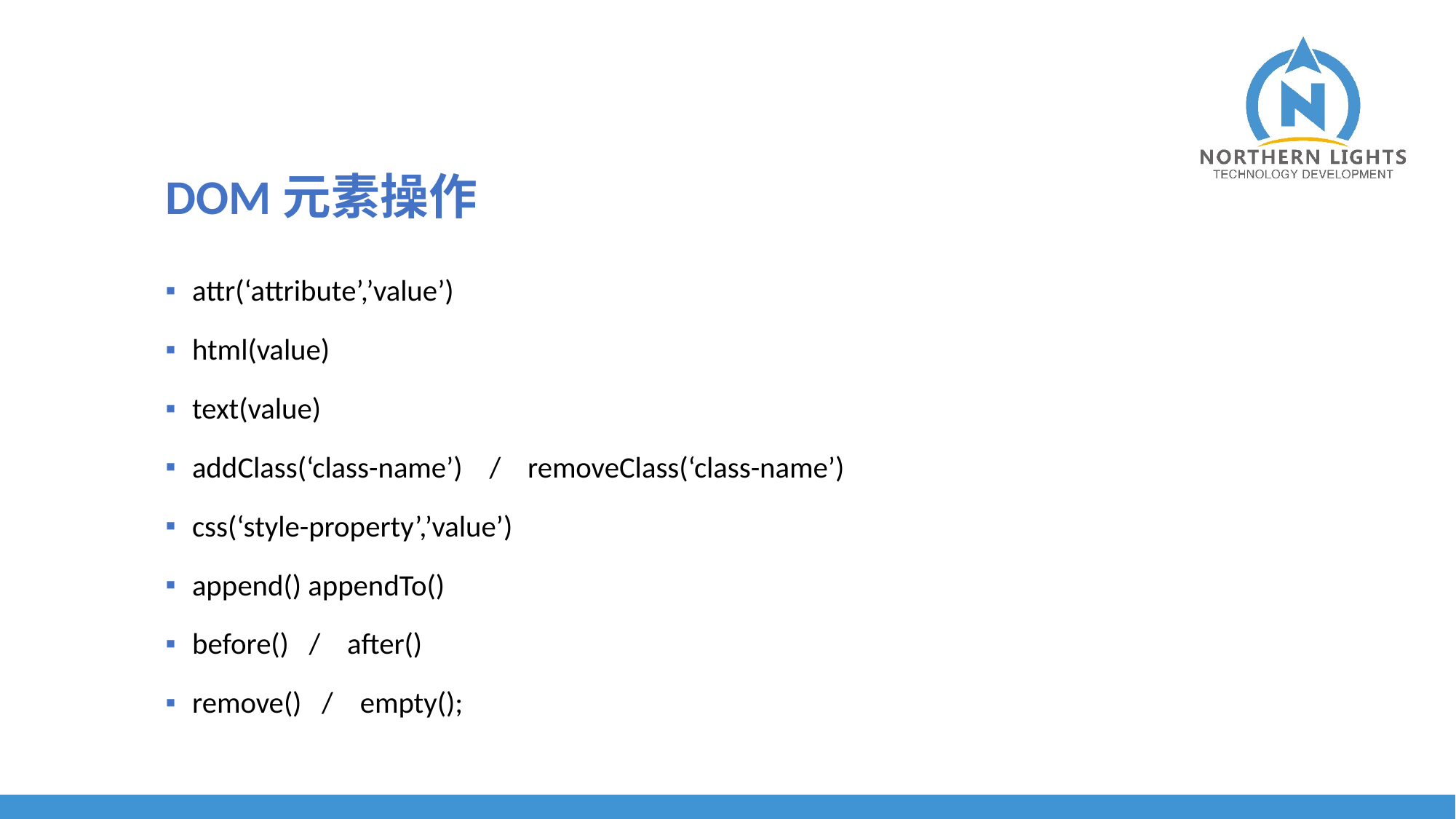

DOM元素操作
attr(‘attribute’,’value’)
html(value)
text(value)
addClass(‘class-name’)    /    removeClass(‘class-name’)
css(‘style-property’,’value’)
append() appendTo()
before()   /    after()
remove()   /    empty();